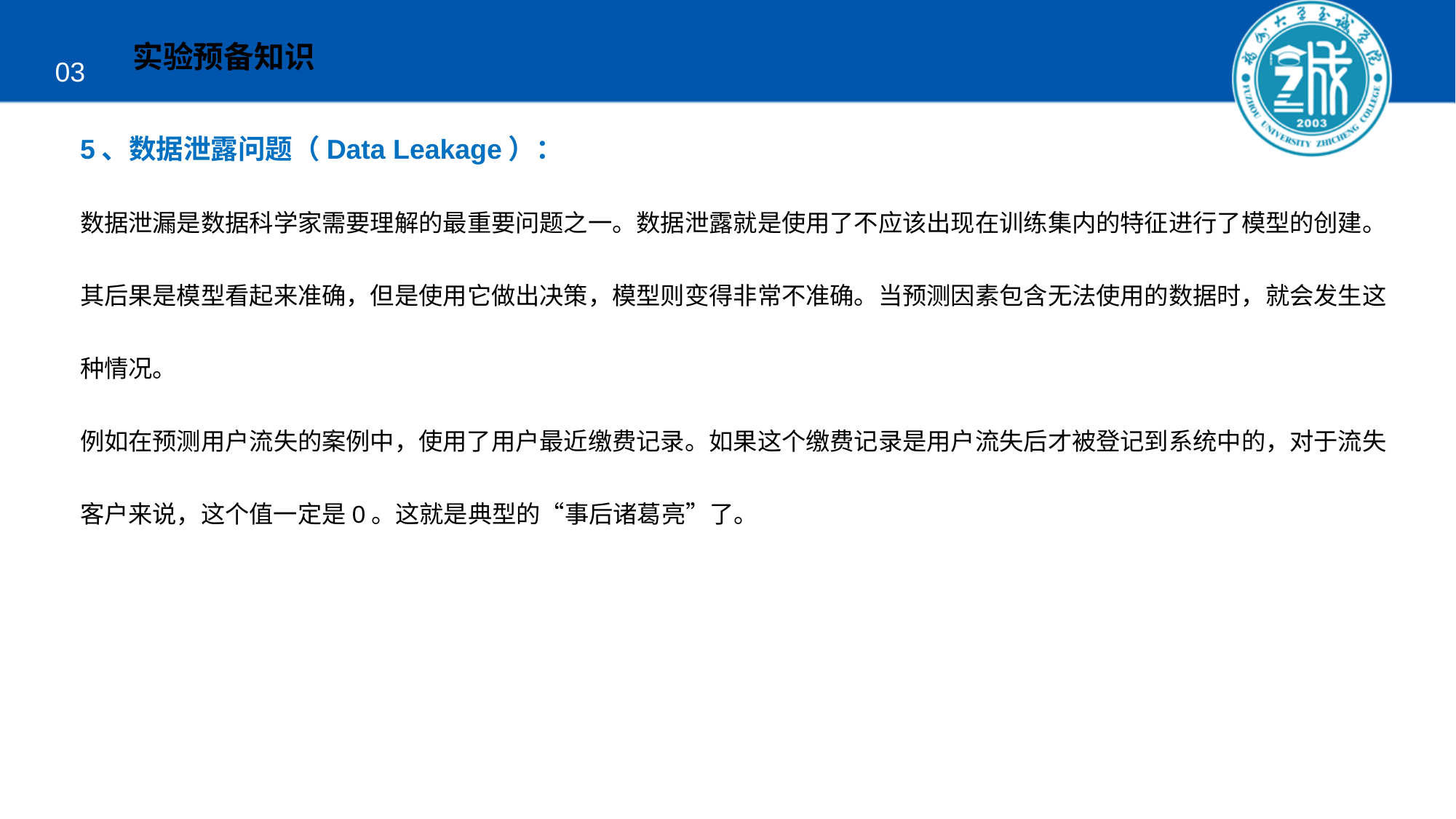

实验预备知识
03
5、数据泄露问题（Data Leakage）：
数据泄漏是数据科学家需要理解的最重要问题之一。数据泄露就是使用了不应该出现在训练集内的特征进行了模型的创建。其后果是模型看起来准确，但是使用它做出决策，模型则变得非常不准确。当预测因素包含无法使用的数据时，就会发生这种情况。
例如在预测用户流失的案例中，使用了用户最近缴费记录。如果这个缴费记录是用户流失后才被登记到系统中的，对于流失客户来说，这个值一定是0。这就是典型的“事后诸葛亮”了。